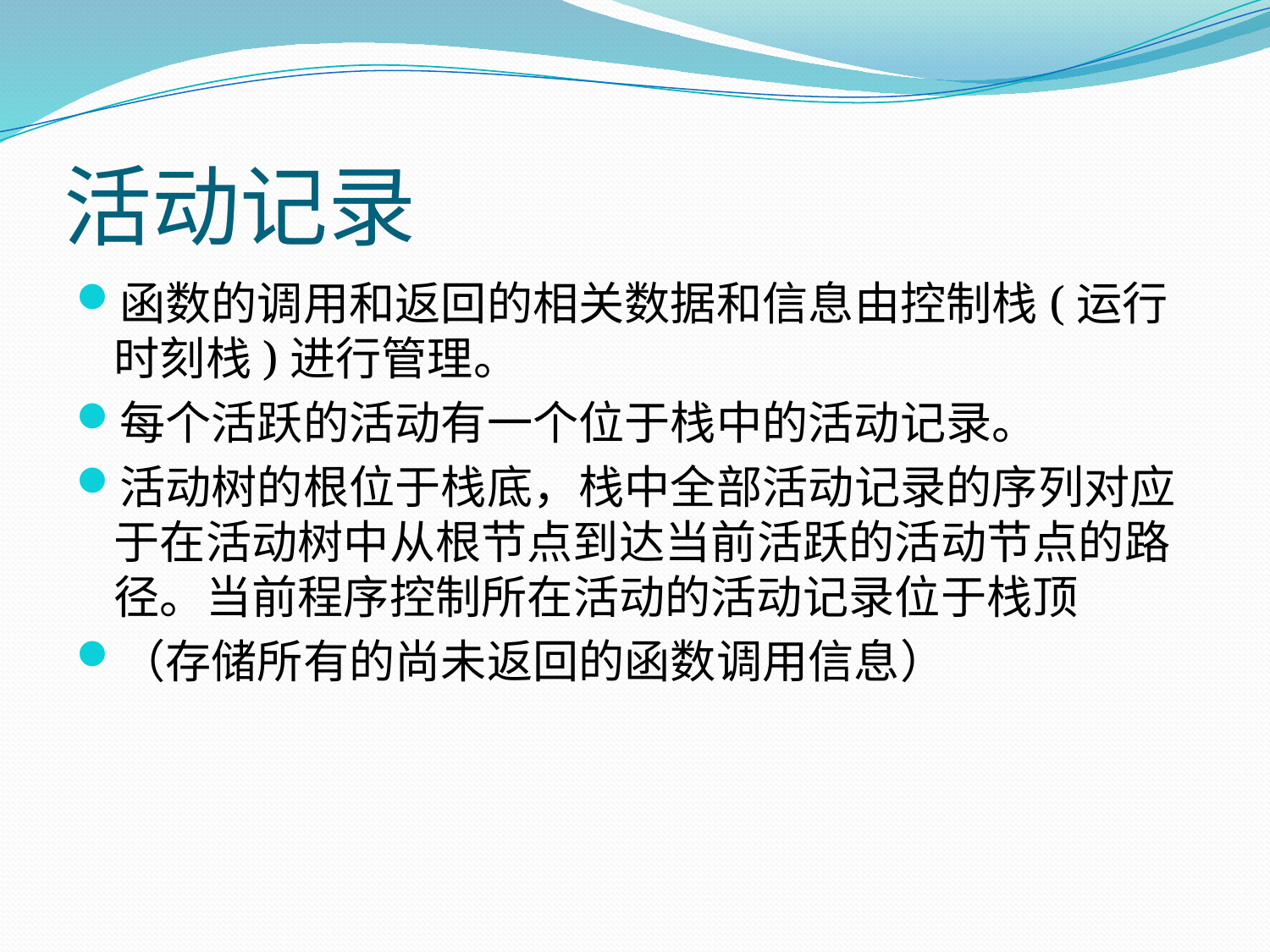

# 活动记录
函数的调用和返回的相关数据和信息由控制栈(运行时刻栈)进行管理。
每个活跃的活动有一个位于栈中的活动记录。
活动树的根位于栈底，栈中全部活动记录的序列对应于在活动树中从根节点到达当前活跃的活动节点的路径。当前程序控制所在活动的活动记录位于栈顶
（存储所有的尚未返回的函数调用信息）